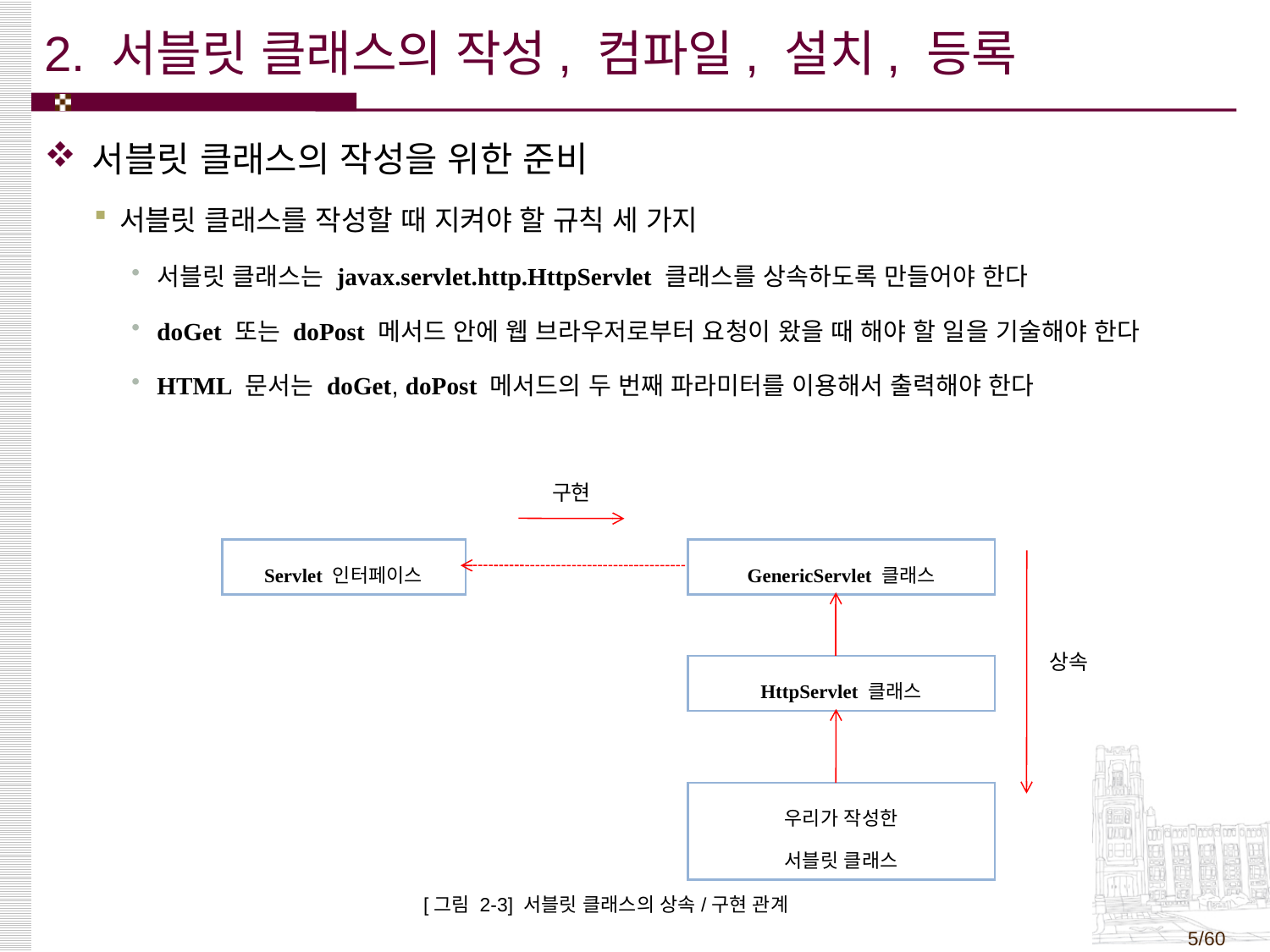

# 2. 서블릿 클래스의 작성, 컴파일, 설치, 등록
서블릿 클래스의 작성을 위한 준비
서블릿 클래스를 작성할 때 지켜야 할 규칙 세 가지
서블릿 클래스는 javax.servlet.http.HttpServlet 클래스를 상속하도록 만들어야 한다
doGet 또는 doPost 메서드 안에 웹 브라우저로부터 요청이 왔을 때 해야 할 일을 기술해야 한다
HTML 문서는 doGet, doPost 메서드의 두 번째 파라미터를 이용해서 출력해야 한다

구현
| Servlet 인터페이스 |
| --- |
| GenericServlet 클래스 |
| --- |
상속
| HttpServlet 클래스 |
| --- |
| 우리가 작성한 서블릿 클래스 |
| --- |
 [그림 2-3] 서블릿 클래스의 상속/구현 관계